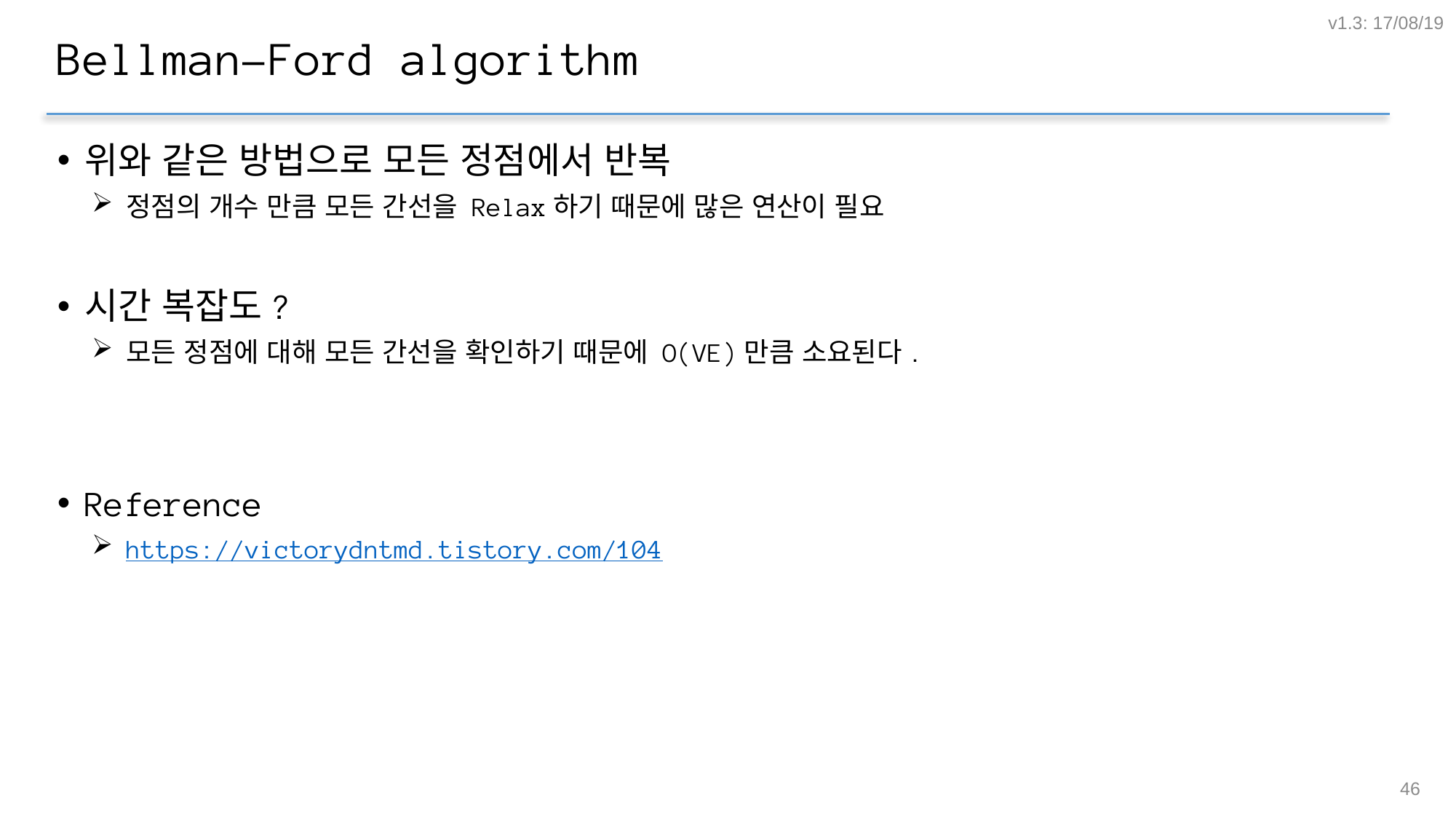

v1.3: 17/08/19
# Bellman-Ford algorithm
위와 같은 방법으로 모든 정점에서 반복
정점의 개수 만큼 모든 간선을 Relax하기 때문에 많은 연산이 필요

시간 복잡도?
모든 정점에 대해 모든 간선을 확인하기 때문에 O(VE)만큼 소요된다.

Reference
https://victorydntmd.tistory.com/104
46